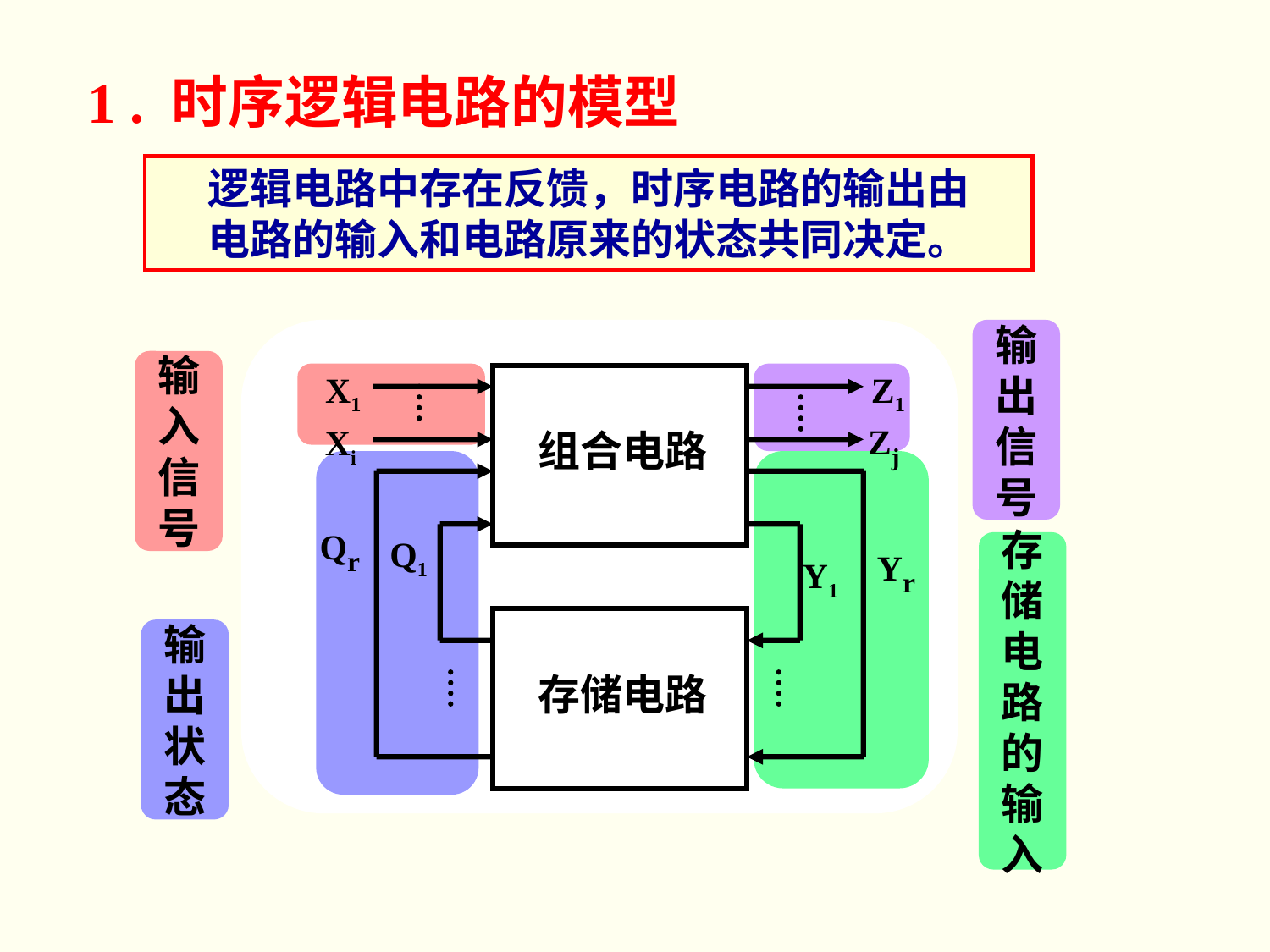

1 . 时序逻辑电路的模型
逻辑电路中存在反馈，时序电路的输出由
电路的输入和电路原来的状态共同决定。

输
出
信
号
输
入
信
号
X1

Xi

Z1

Zj

组合电路

Qr

Q1

Yr
Y1
存
储
电
路
的
输
入

存储电路
输
出
状
态